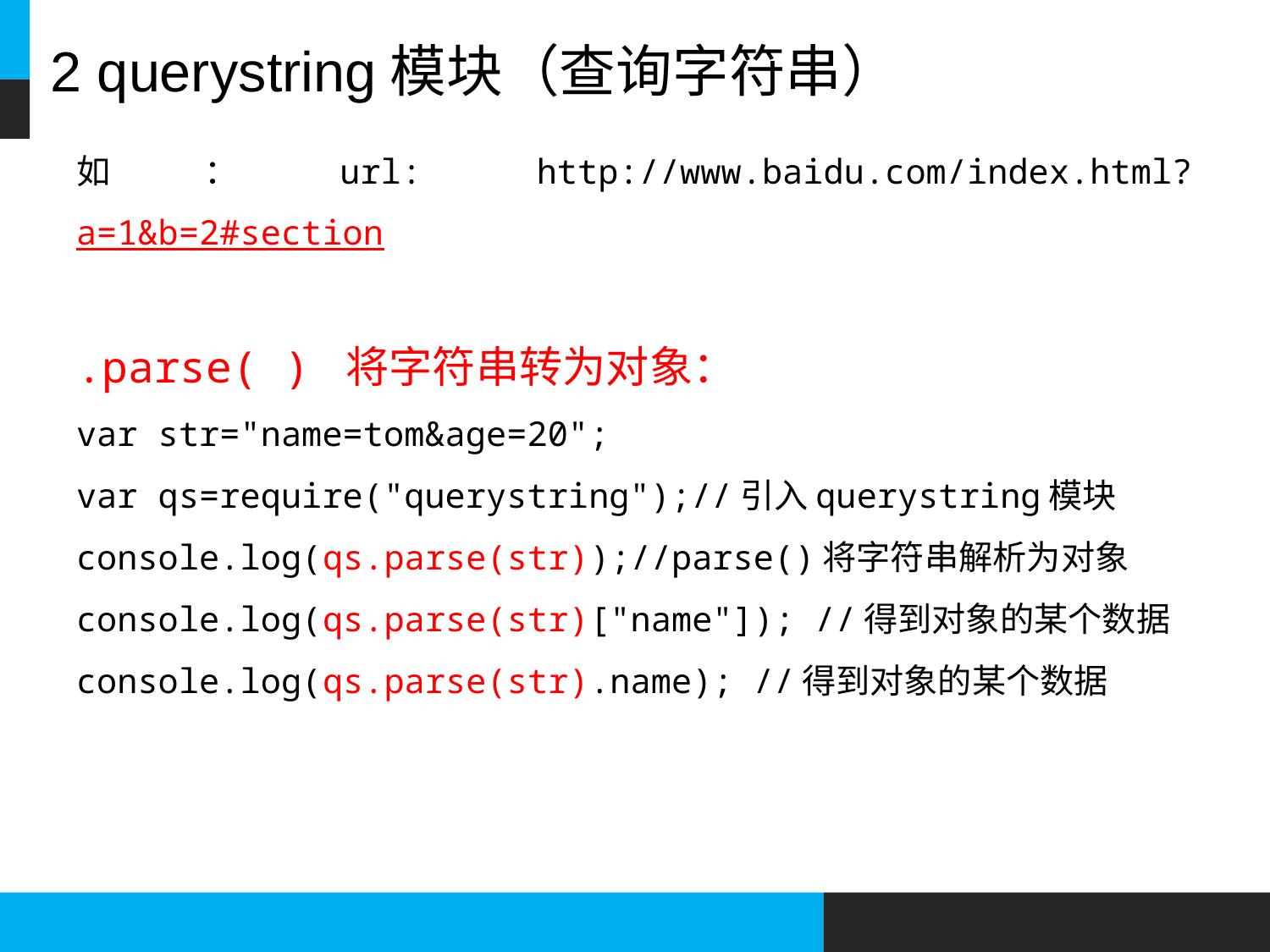

# 2 querystring模块（查询字符串）
如：url: http://www.baidu.com/index.html?a=1&b=2#section

.parse( ) 将字符串转为对象：
var str="name=tom&age=20";
var qs=require("querystring");//引入querystring模块
console.log(qs.parse(str));//parse()将字符串解析为对象
console.log(qs.parse(str)["name"]); //得到对象的某个数据
console.log(qs.parse(str).name); //得到对象的某个数据